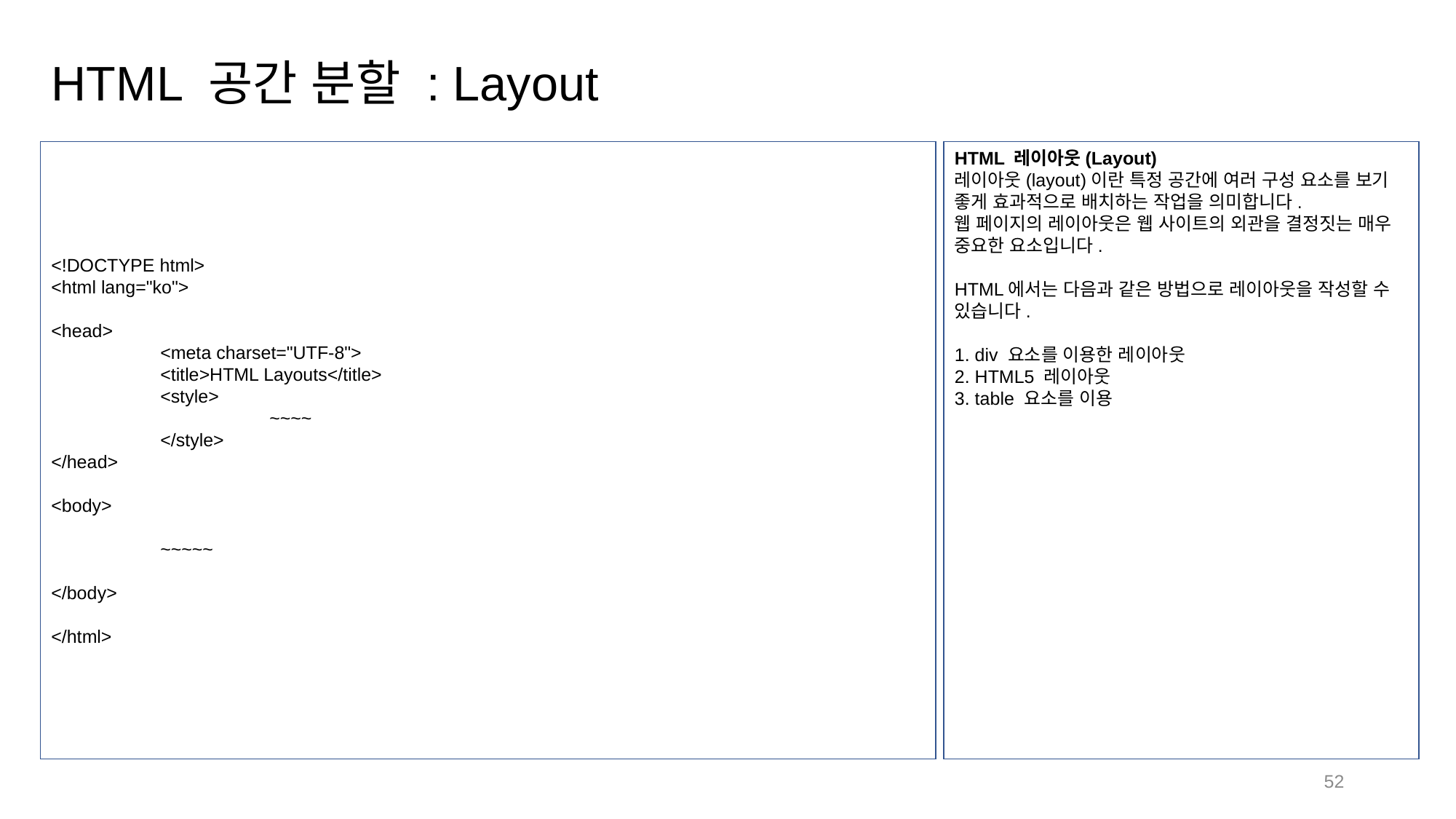

# HTML 공간 분할 : Layout
<!DOCTYPE html>
<html lang="ko">

<head>
	<meta charset="UTF-8">
	<title>HTML Layouts</title>
	<style>
		~~~~
	</style>
</head>

<body>

	~~~~~

</body>

</html>
HTML 레이아웃(Layout)
레이아웃(layout)이란 특정 공간에 여러 구성 요소를 보기 좋게 효과적으로 배치하는 작업을 의미합니다.
웹 페이지의 레이아웃은 웹 사이트의 외관을 결정짓는 매우 중요한 요소입니다.

HTML에서는 다음과 같은 방법으로 레이아웃을 작성할 수 있습니다.

1. div 요소를 이용한 레이아웃
2. HTML5 레이아웃
3. table 요소를 이용

52